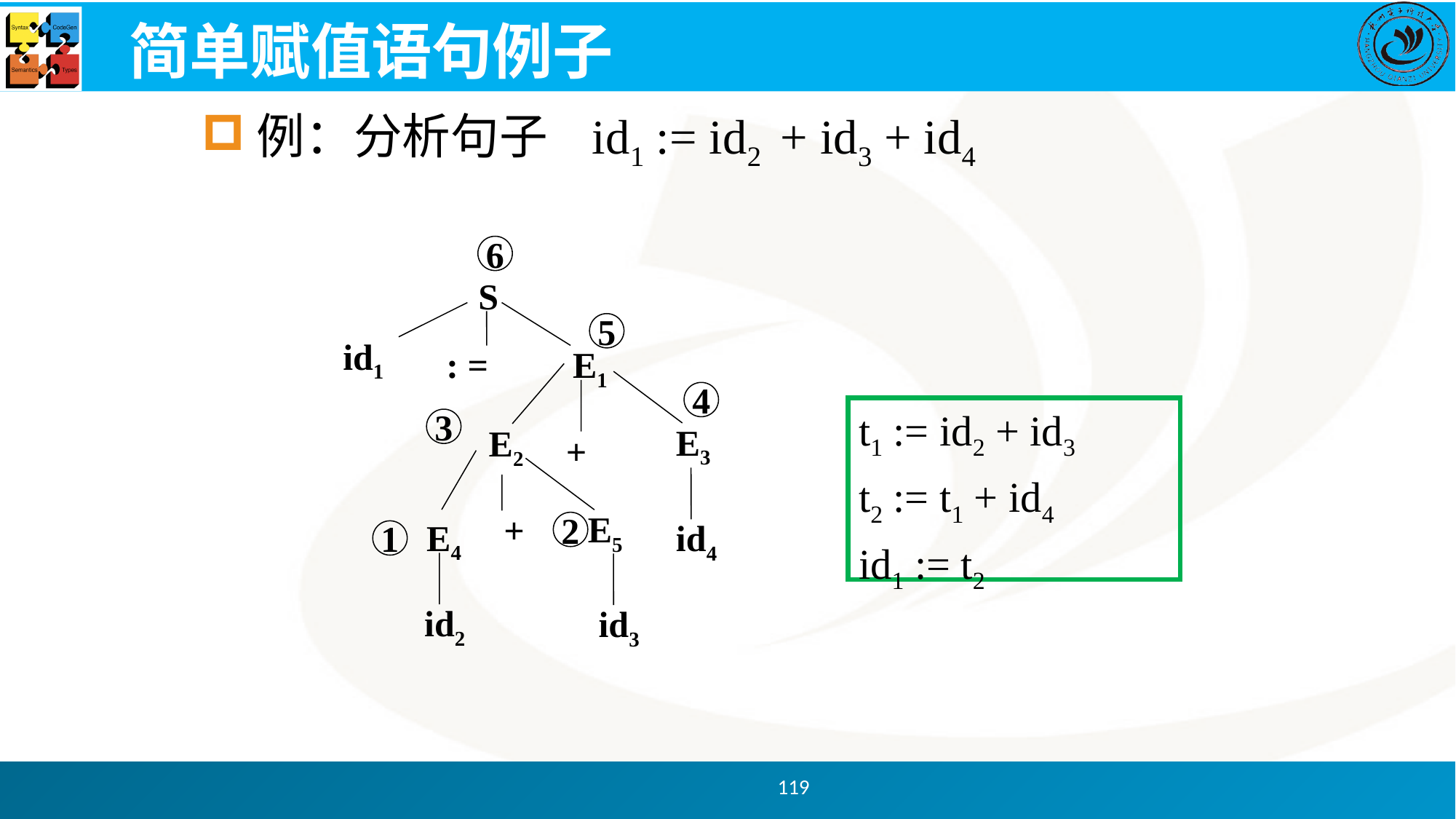

# 简单赋值语句例子
例：分析句子   id1 := id2  + id3 + id4
6
S

id1
: =
E1

E3
E2
+

E5
+
E4
id4

id2
id3
5
4
t1 := id2 + id3
t2 := t1 + id4
id1 := t2
3
2
1
119